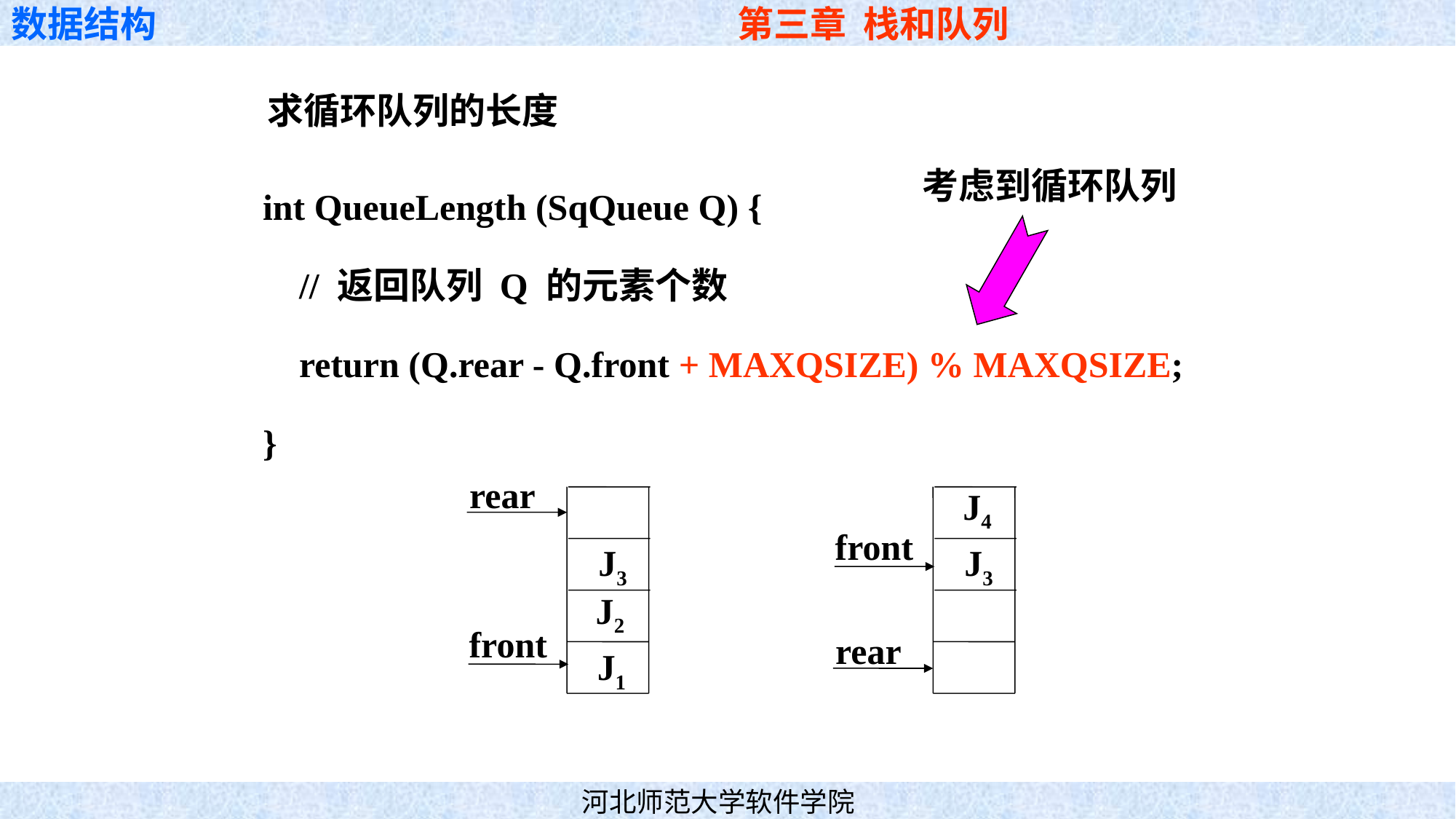

求循环队列的长度
 int QueueLength (SqQueue Q) {
     // 返回队列 Q 的元素个数
     return (Q.rear - Q.front + MAXQSIZE) % MAXQSIZE;
 }
 int QueueLength (SqQueue Q) {
     // 返回队列 Q 的元素个数
     return (Q.rear - Q.front);
 }
考虑到循环队列

rear

J3

J2

front
J1

J4

front
J3

rear